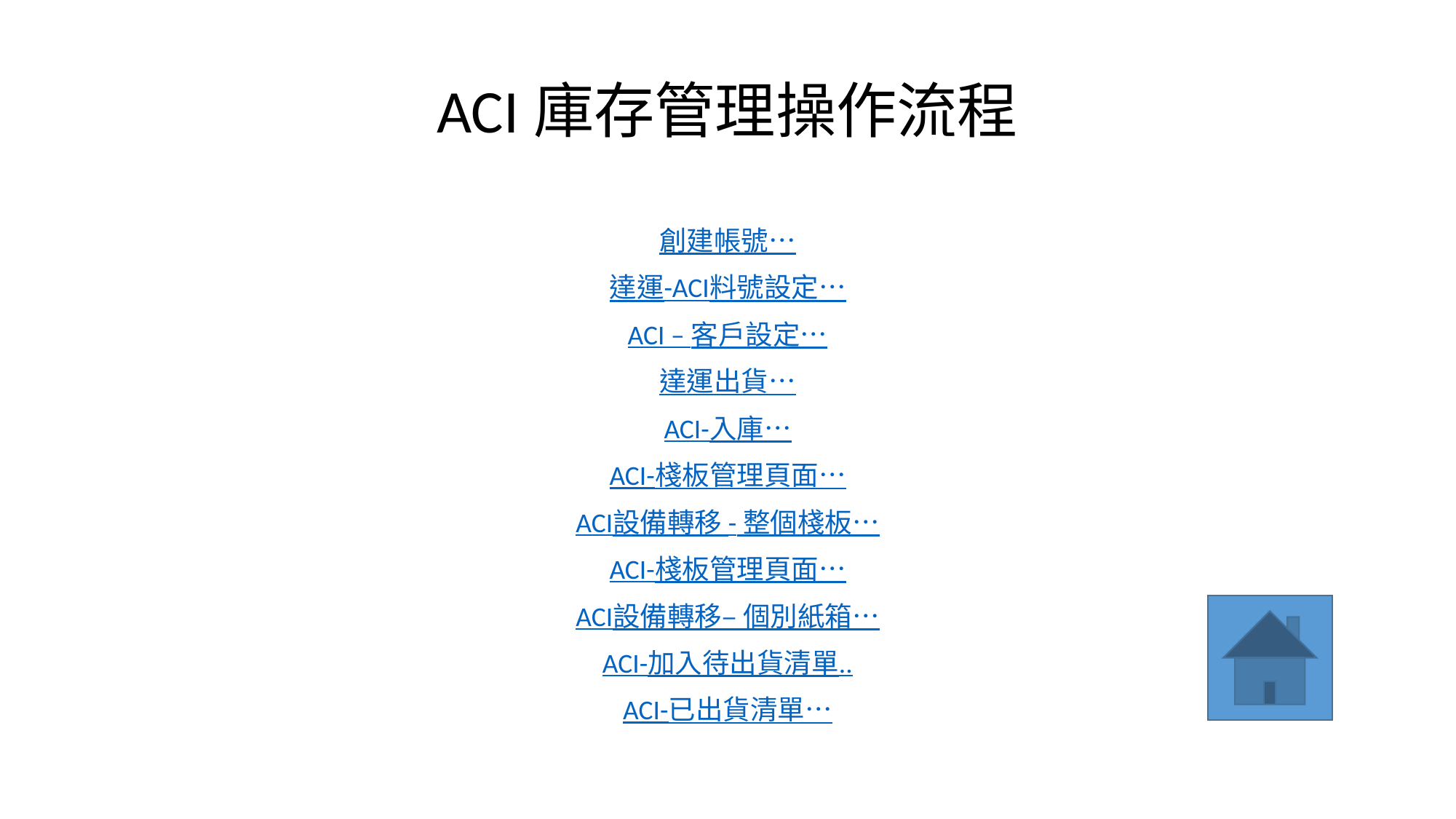

# ACI庫存管理操作流程
創建帳號…
達運-ACI料號設定…
ACI – 客戶設定…
達運出貨…
ACI-入庫…
ACI-棧板管理頁面…
ACI設備轉移 - 整個棧板…
ACI-棧板管理頁面…
ACI設備轉移– 個別紙箱…
ACI-加入待出貨清單..
ACI-已出貨清單…